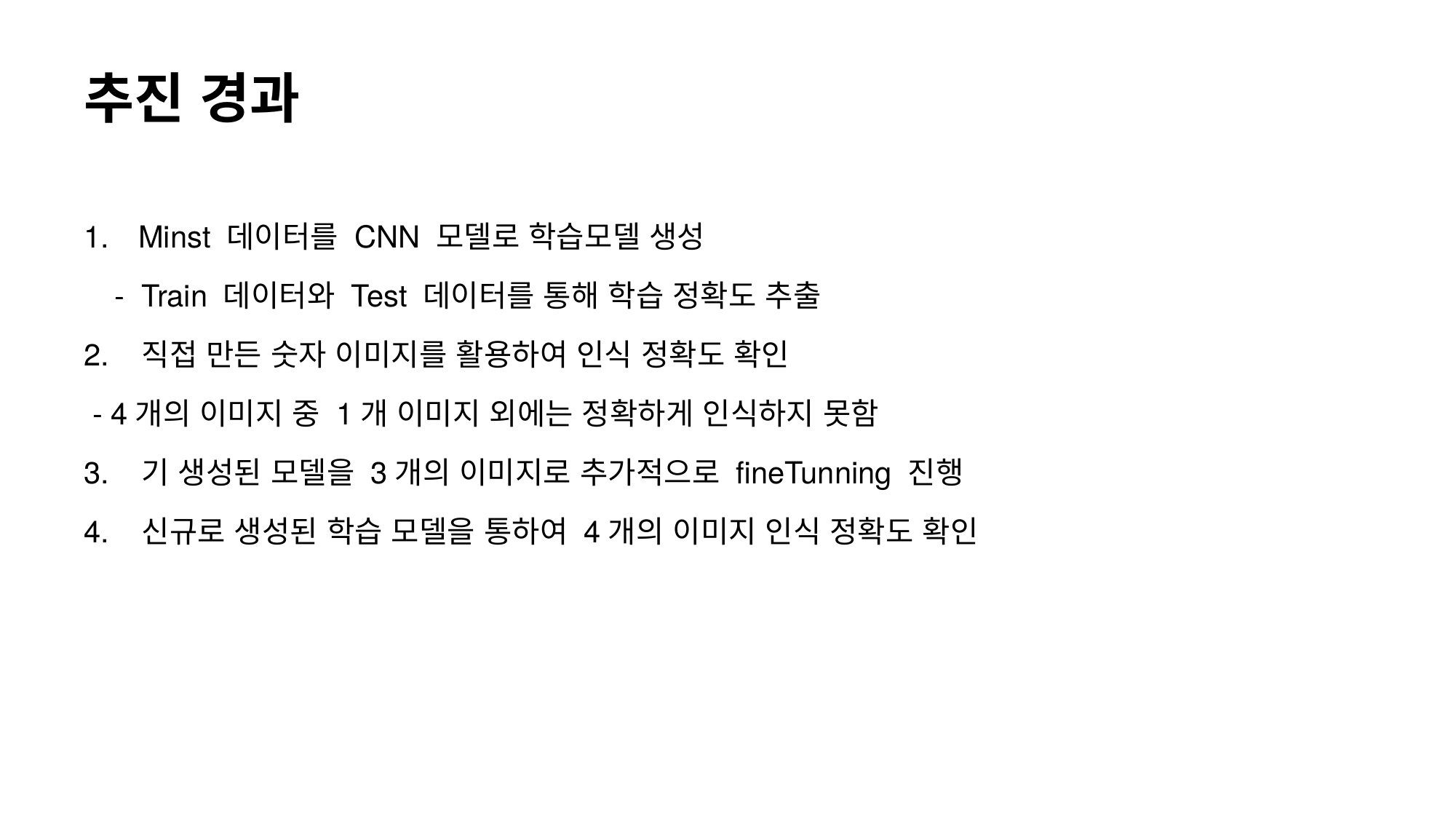

# 추진 경과
Minst 데이터를 CNN 모델로 학습모델 생성
 -  Train 데이터와 Test 데이터를 통해 학습 정확도 추출
2.   직접 만든 숫자 이미지를 활용하여 인식 정확도 확인
 - 4개의 이미지 중 1개 이미지 외에는 정확하게 인식하지 못함
3.   기 생성된 모델을 3개의 이미지로 추가적으로 fineTunning 진행
4.   신규로 생성된 학습 모델을 통하여 4개의 이미지 인식 정확도 확인